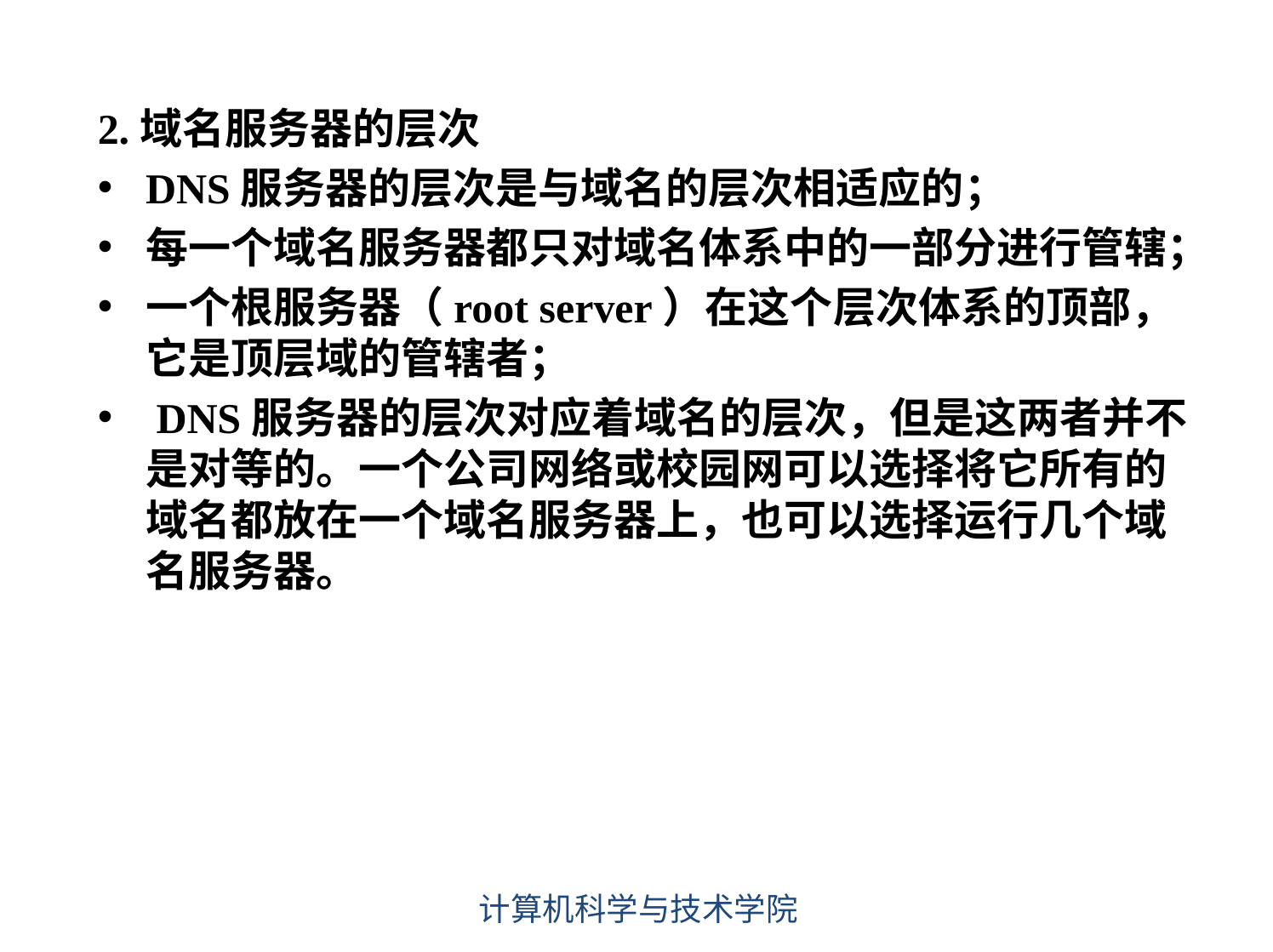

2.域名服务器的层次
DNS服务器的层次是与域名的层次相适应的；
每一个域名服务器都只对域名体系中的一部分进行管辖；
一个根服务器（root server）在这个层次体系的顶部，它是顶层域的管辖者；
 DNS服务器的层次对应着域名的层次，但是这两者并不是对等的。一个公司网络或校园网可以选择将它所有的域名都放在一个域名服务器上，也可以选择运行几个域名服务器。

计算机科学与技术学院
9